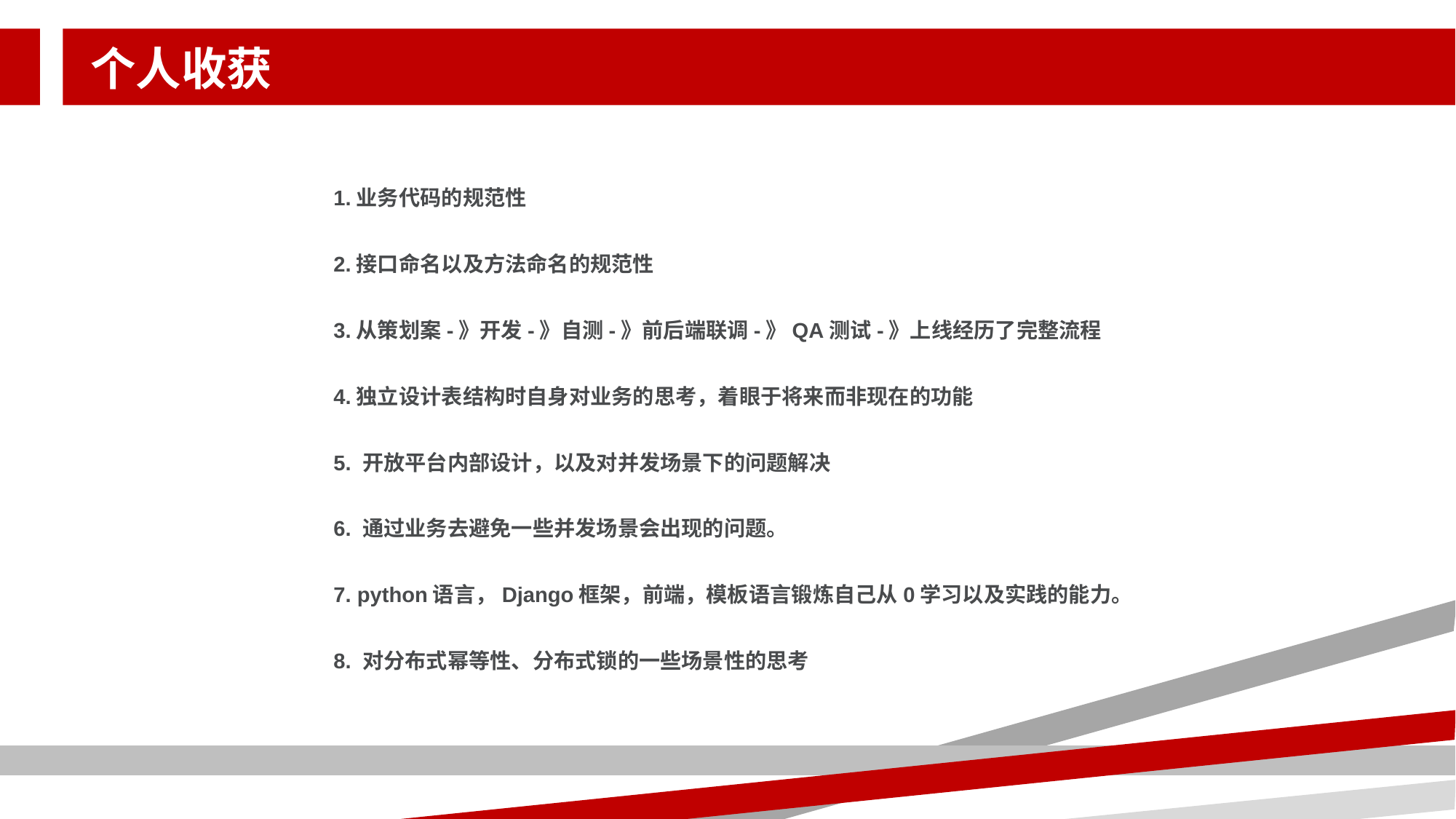

# 个人收获
	1.业务代码的规范性

	2.接口命名以及方法命名的规范性

	3.从策划案-》开发-》自测-》前后端联调-》QA测试-》上线经历了完整流程

	4.独立设计表结构时自身对业务的思考，着眼于将来而非现在的功能

	5. 开放平台内部设计，以及对并发场景下的问题解决

	6. 通过业务去避免一些并发场景会出现的问题。

	7. python语言，Django框架，前端，模板语言锻炼自己从0学习以及实践的能力。

	8. 对分布式幂等性、分布式锁的一些场景性的思考